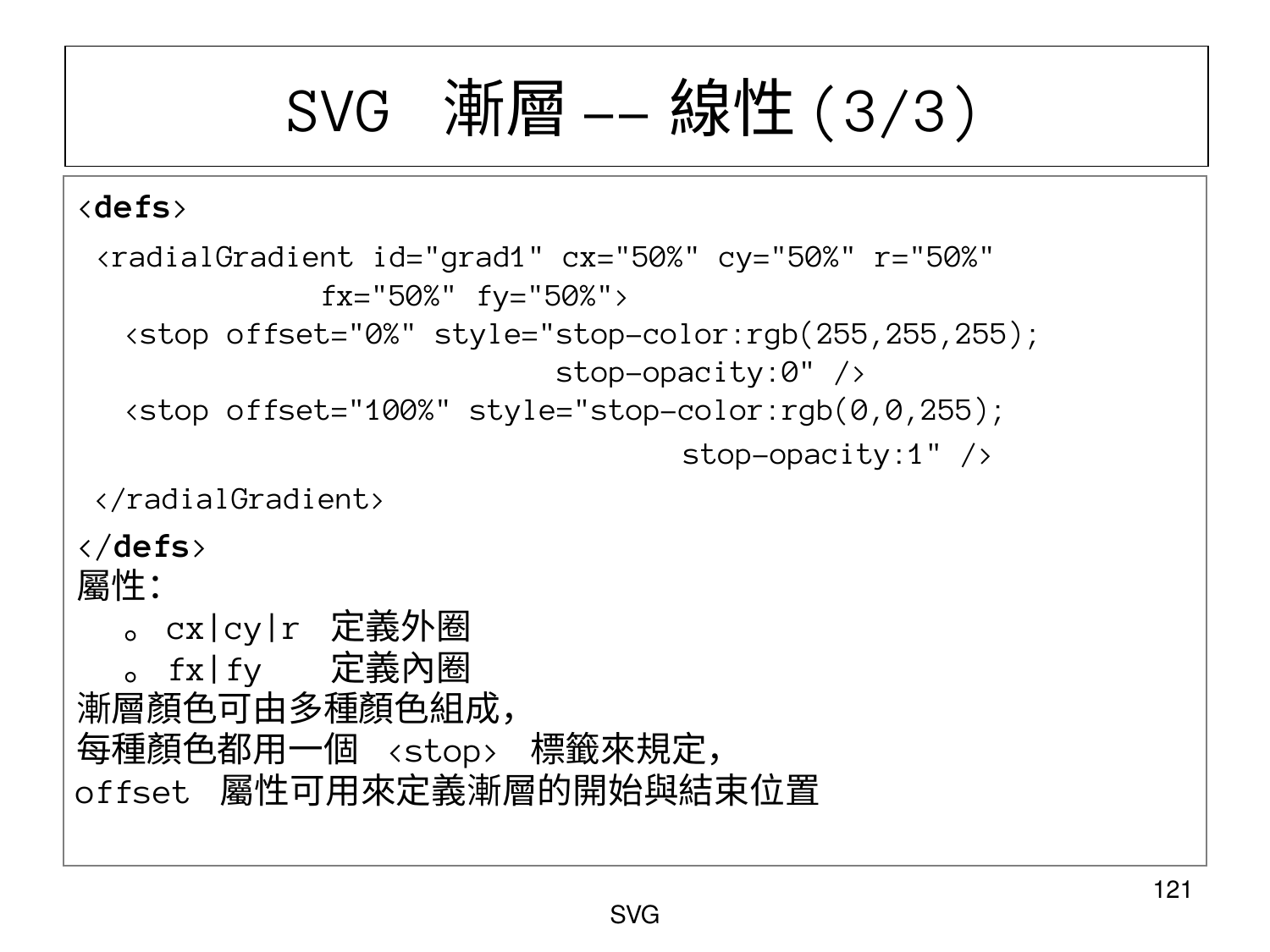

# SVG 漸層--線性(3/3)
<defs>
 <radialGradient id="grad1" cx="50%" cy="50%" r="50%" 		    fx="50%" fy="50%">
<stop offset="0%" style="stop-color:rgb(255,255,255);
                         stop-opacity:0" />
<stop offset="100%" style="stop-color:rgb(0,0,255);
					   stop-opacity:1" />
 </radialGradient>
</defs>
屬性：
	。cx|cy|r 定義外圈
	。fx|fy   定義內圈
漸層顏色可由多種顏色組成，
每種顏色都用一個 <stop> 標籤來規定，
offset 屬性可用來定義漸層的開始與結束位置

121
SVG